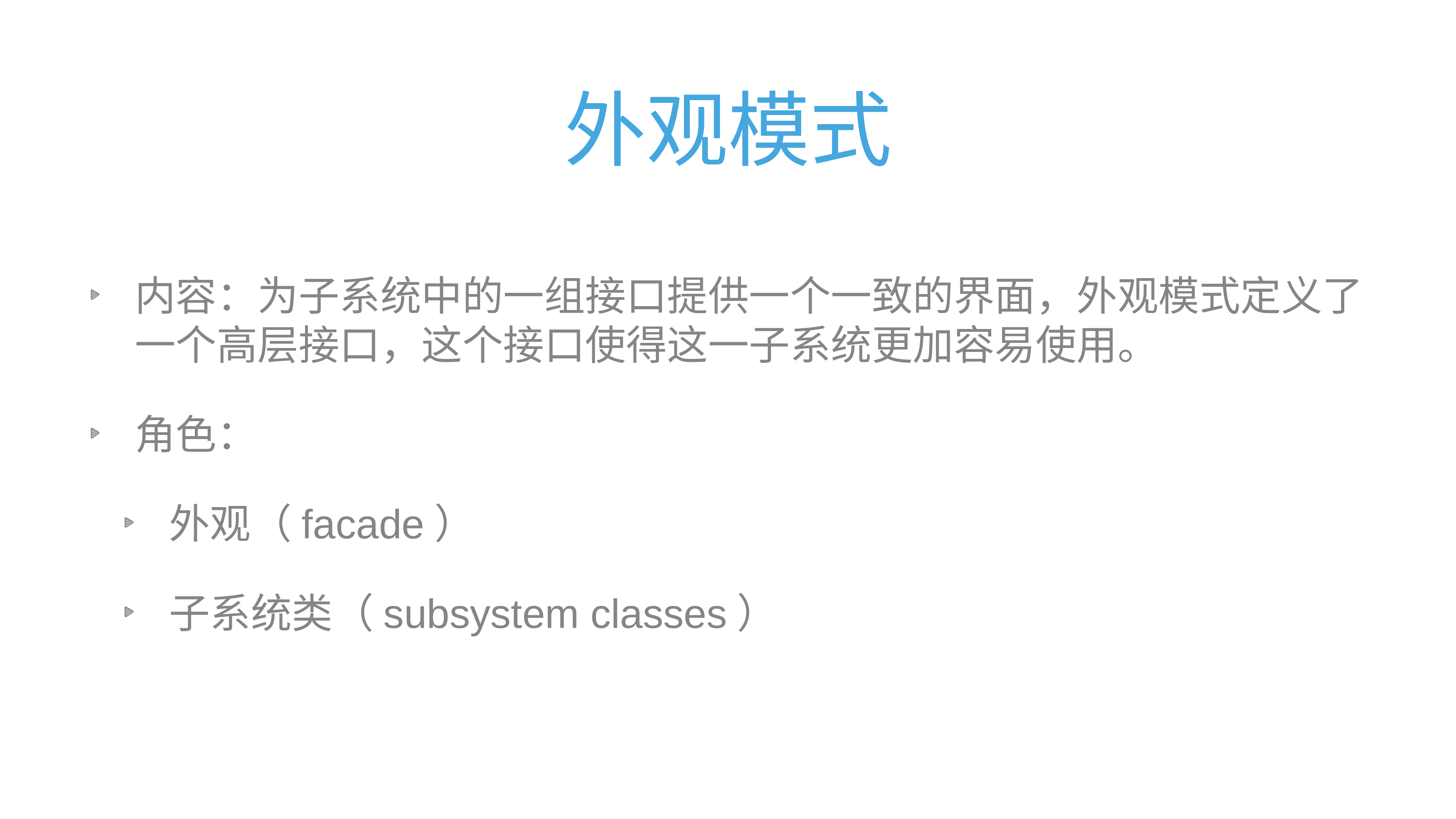

# 外观模式
内容：为子系统中的一组接口提供一个一致的界面，外观模式定义了一个高层接口，这个接口使得这一子系统更加容易使用。
角色：
外观（facade）
子系统类（subsystem classes）